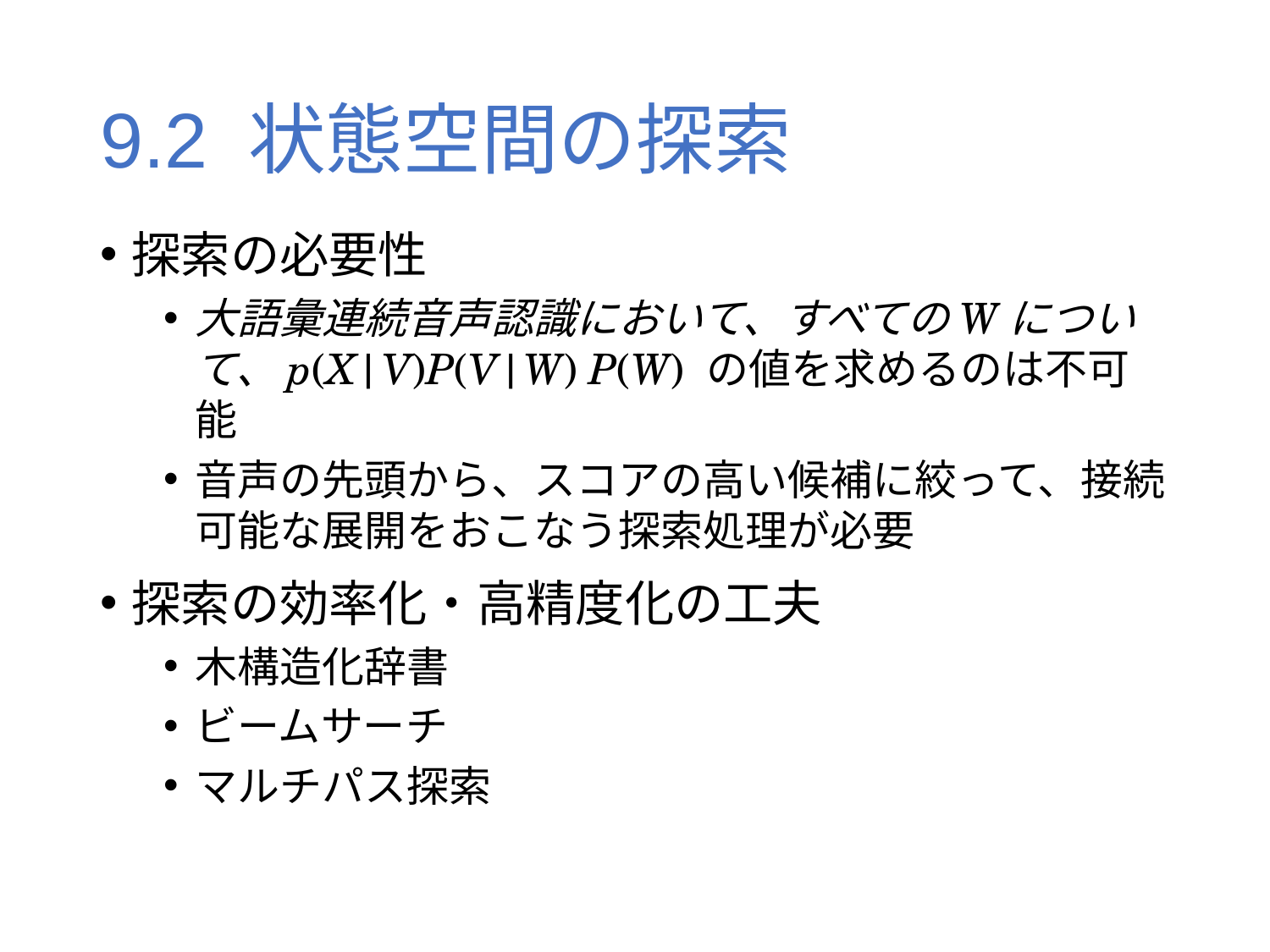

# 9.2 状態空間の探索
探索の必要性
大語彙連続音声認識において、すべてのWについて、p(X|V)P(V|W) P(W) の値を求めるのは不可能
音声の先頭から、スコアの高い候補に絞って、接続可能な展開をおこなう探索処理が必要
探索の効率化・高精度化の工夫
木構造化辞書
ビームサーチ
マルチパス探索